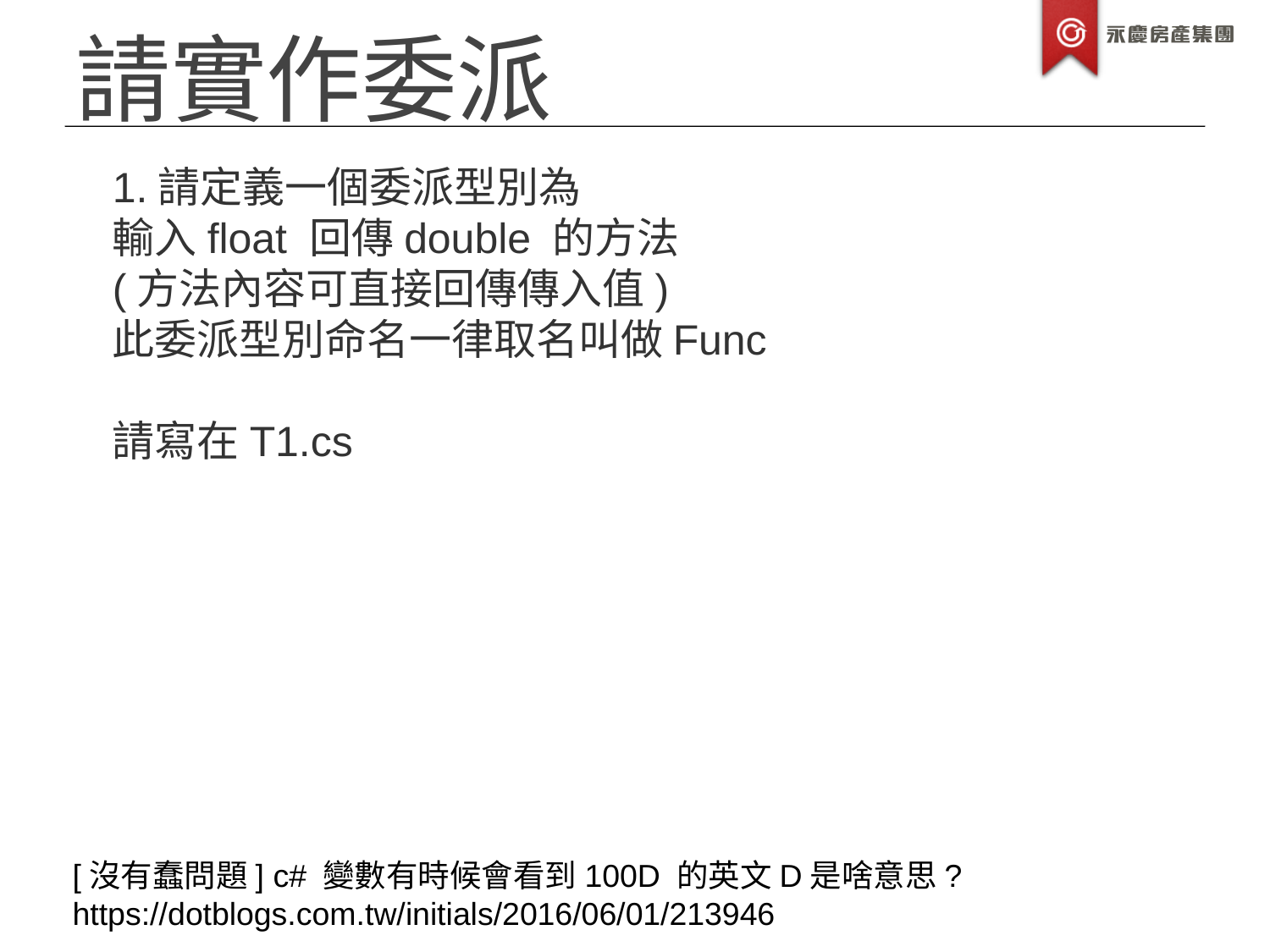

請實作委派
1.請定義一個委派型別為
輸入float 回傳double 的方法
(方法內容可直接回傳傳入值)
此委派型別命名一律取名叫做Func

請寫在T1.cs
[沒有蠢問題] c# 變數有時候會看到100D 的英文D是啥意思?
https://dotblogs.com.tw/initials/2016/06/01/213946